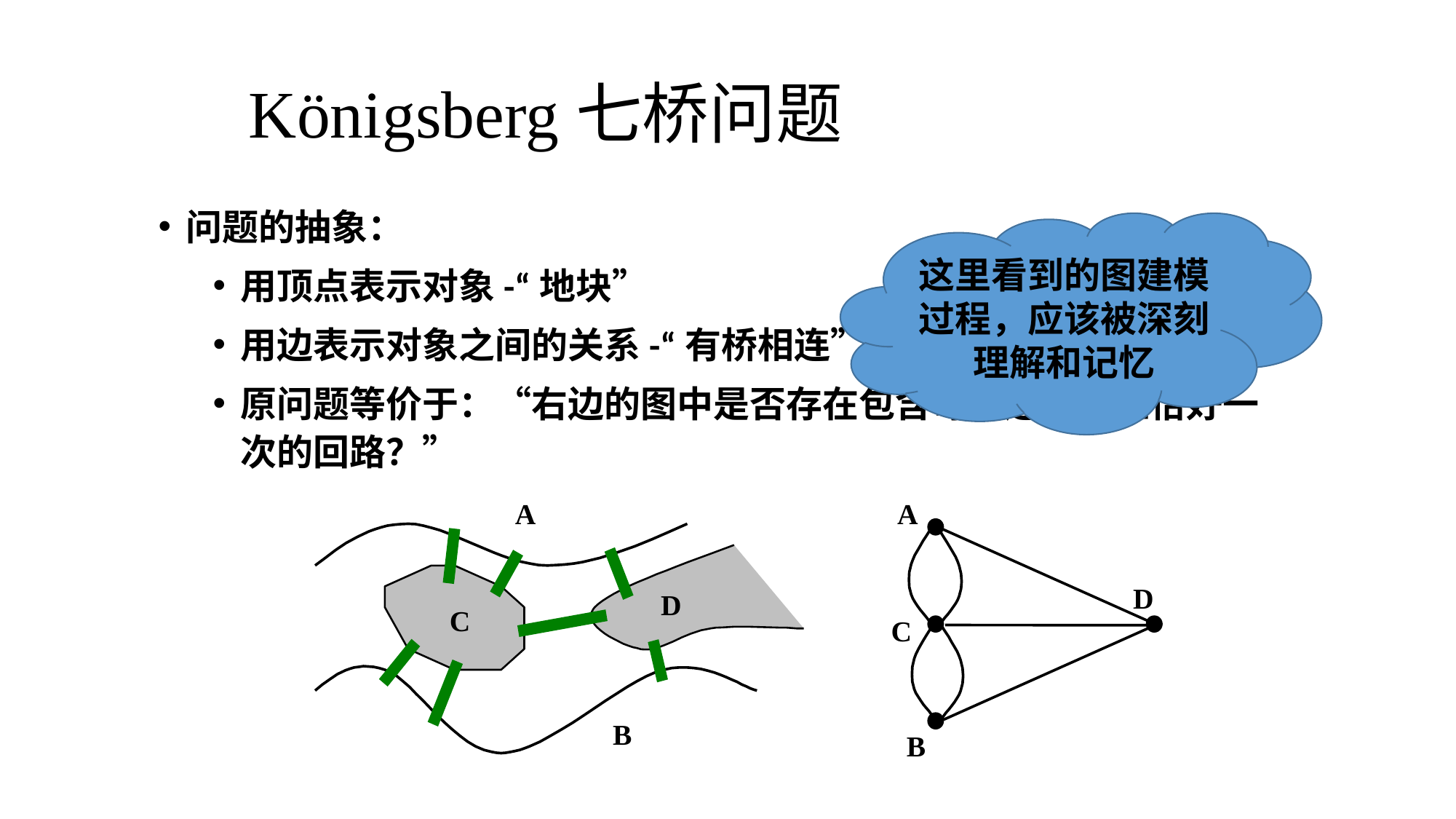

# Königsberg七桥问题
问题的抽象：
用顶点表示对象-“地块”
用边表示对象之间的关系-“有桥相连”
原问题等价于：“右边的图中是否存在包含每条边一次且恰好一次的回路？”
这里看到的图建模过程，应该被深刻理解和记忆
A
A

D
C

B

D
C

B